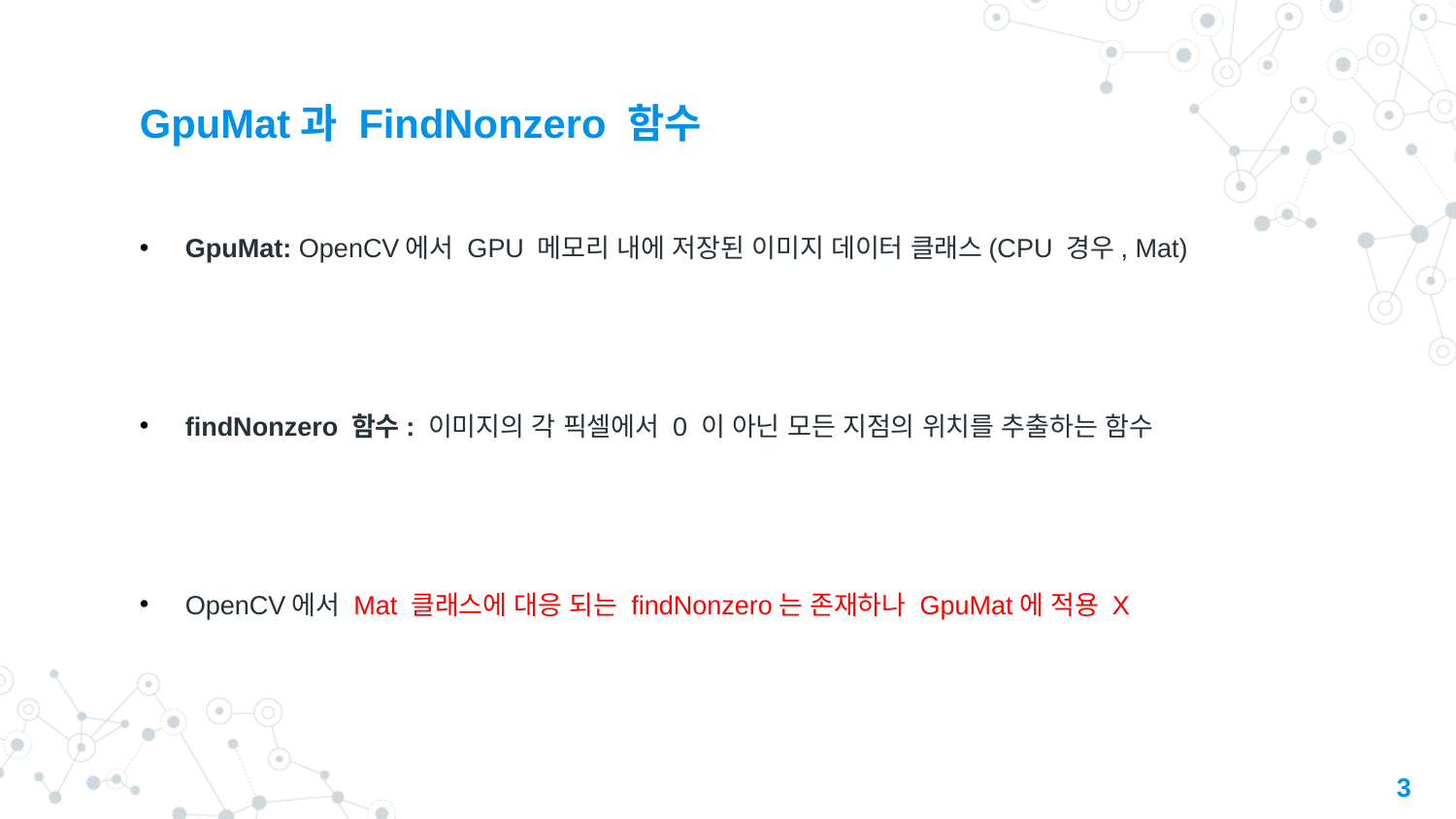

# GpuMat과 FindNonzero 함수

GpuMat: OpenCV에서 GPU 메모리 내에 저장된 이미지 데이터 클래스(CPU 경우, Mat)

findNonzero 함수: 이미지의 각 픽셀에서 0 이 아닌 모든 지점의 위치를 추출하는 함수

OpenCV에서 Mat 클래스에 대응 되는 findNonzero는 존재하나 GpuMat에 적용 X

3